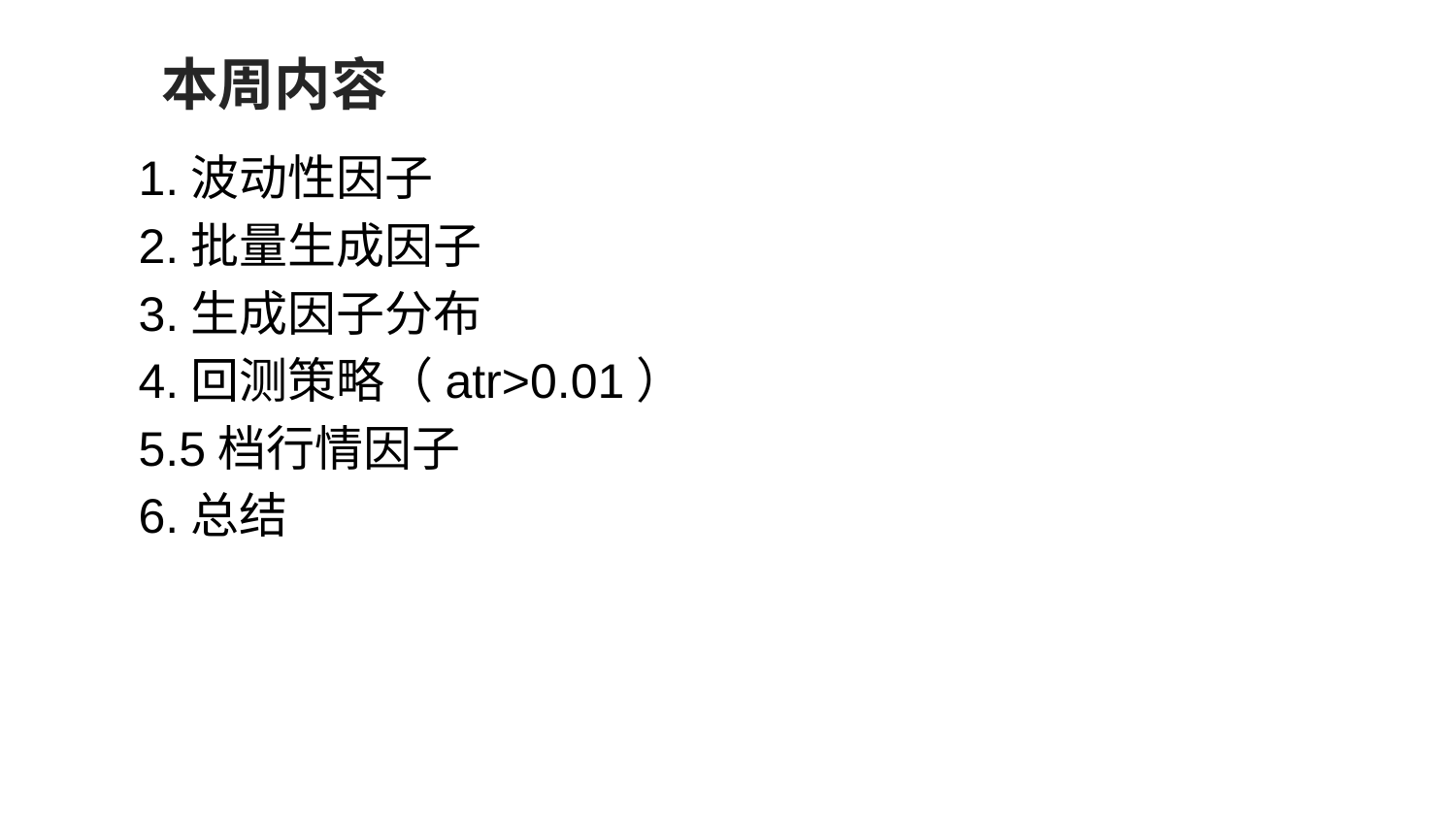

# 本周内容
1.波动性因子
2.批量生成因子
3.生成因子分布
4.回测策略（atr>0.01）
5.5档行情因子
6.总结